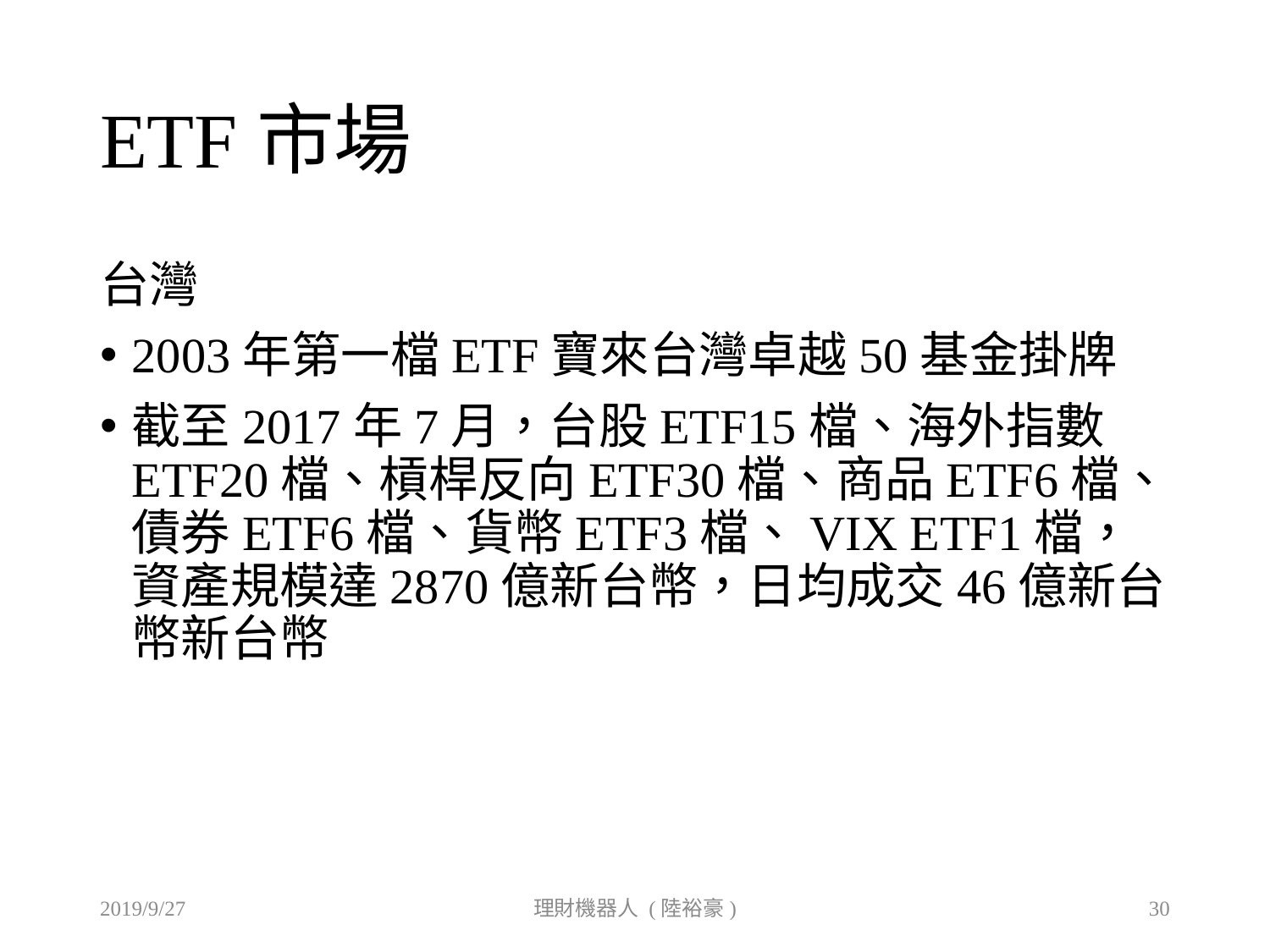

# ETF市場
台灣
2003年第一檔ETF寶來台灣卓越50基金掛牌
截至2017年7月，台股ETF15檔、海外指數ETF20檔、槓桿反向ETF30檔、商品ETF6檔、債券ETF6檔、貨幣ETF3檔、VIX ETF1檔，資產規模達2870億新台幣，日均成交46億新台幣新台幣
2019/9/27
理財機器人 (陸裕豪)
30